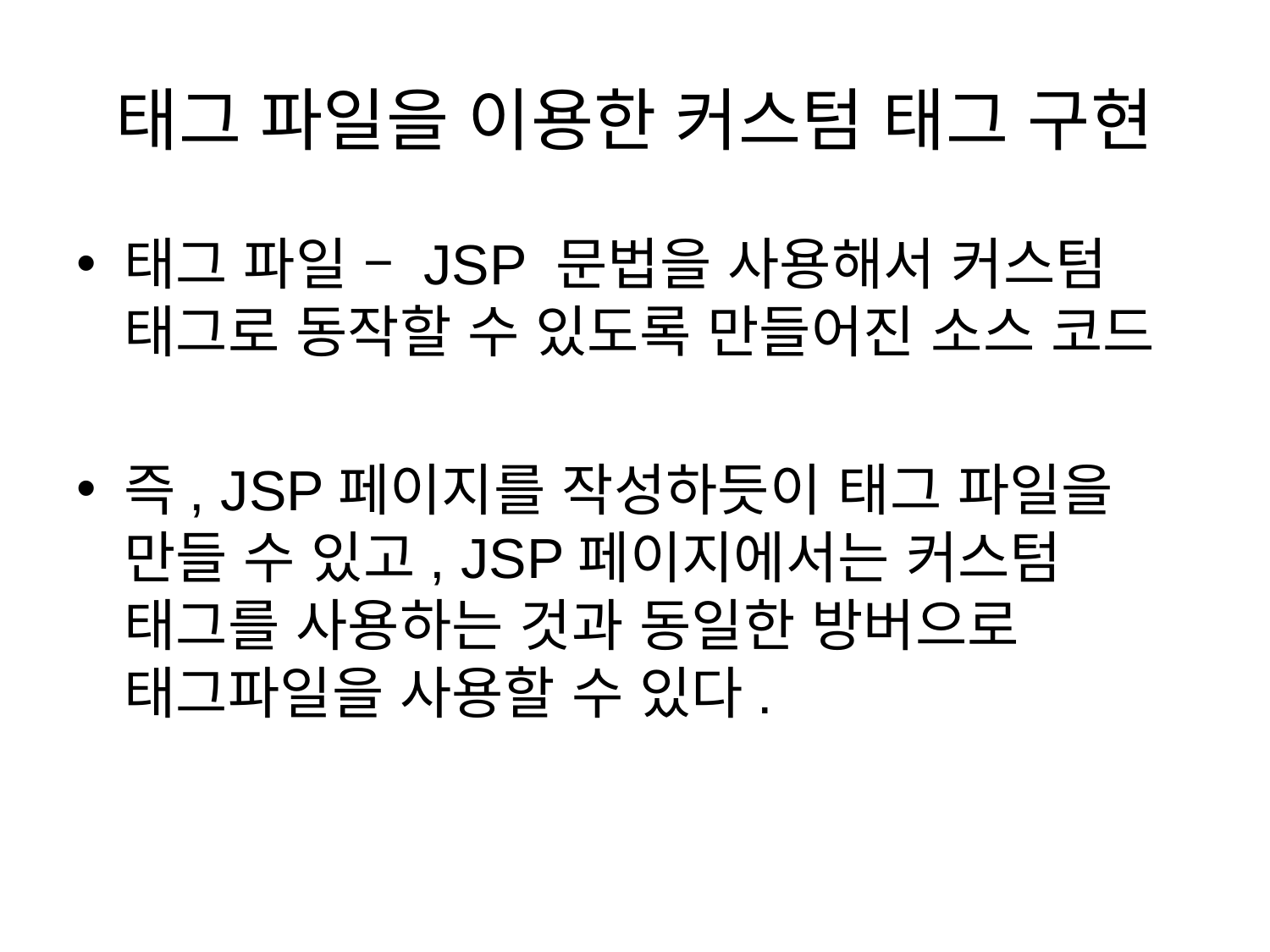

# 태그 파일을 이용한 커스텀 태그 구현
태그 파일 – JSP 문법을 사용해서 커스텀 태그로 동작할 수 있도록 만들어진 소스 코드

즉, JSP페이지를 작성하듯이 태그 파일을 만들 수 있고, JSP페이지에서는 커스텀 태그를 사용하는 것과 동일한 방버으로 태그파일을 사용할 수 있다.